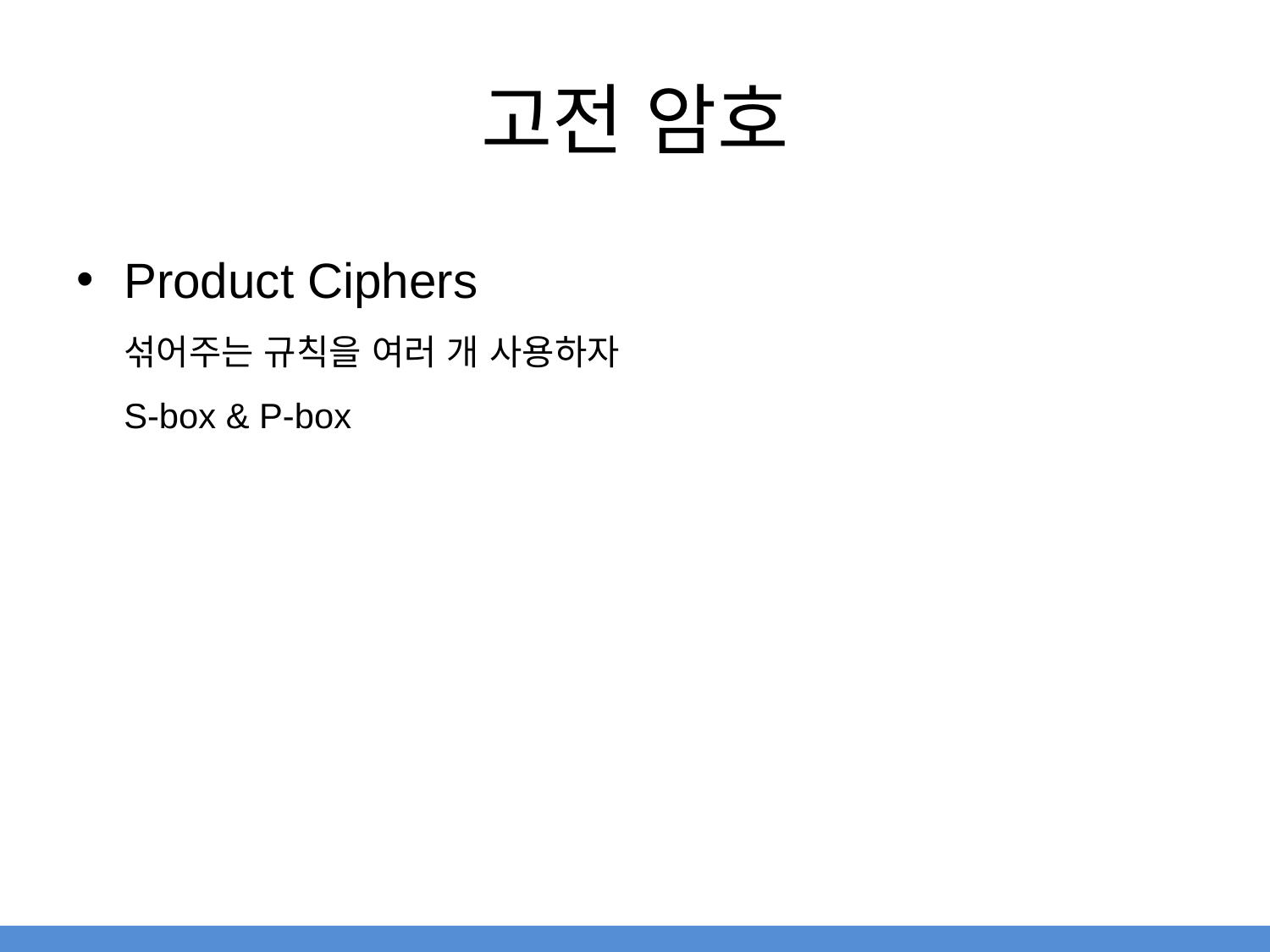

# 고전 암호
Product Ciphers
섞어주는 규칙을 여러 개 사용하자
S-box & P-box